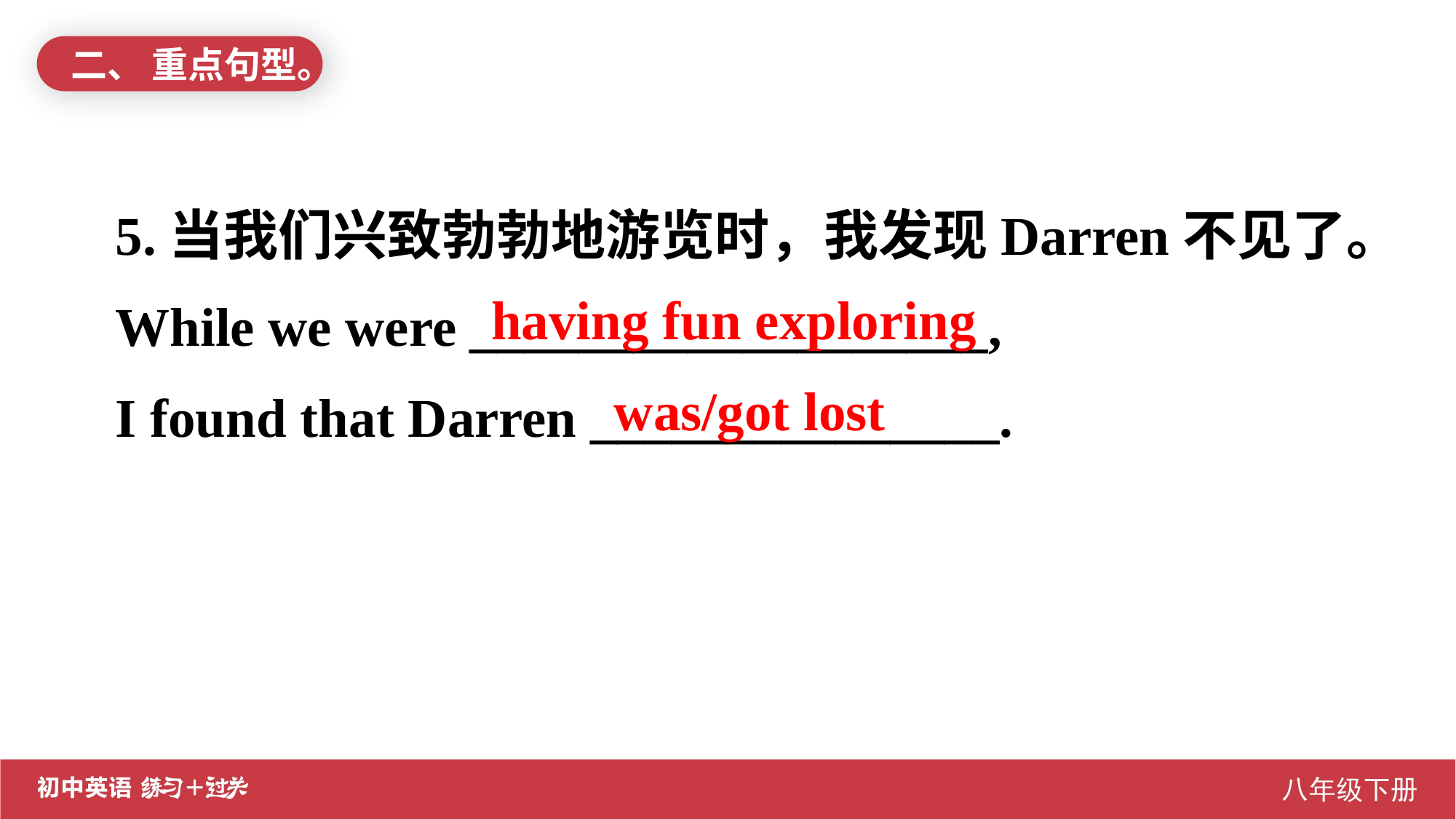

二、 重点句型。
5.当我们兴致勃勃地游览时，我发现Darren不见了。
While we were ___________________,
I found that Darren _______________.

                         having fun exploring
                                  was/got lost